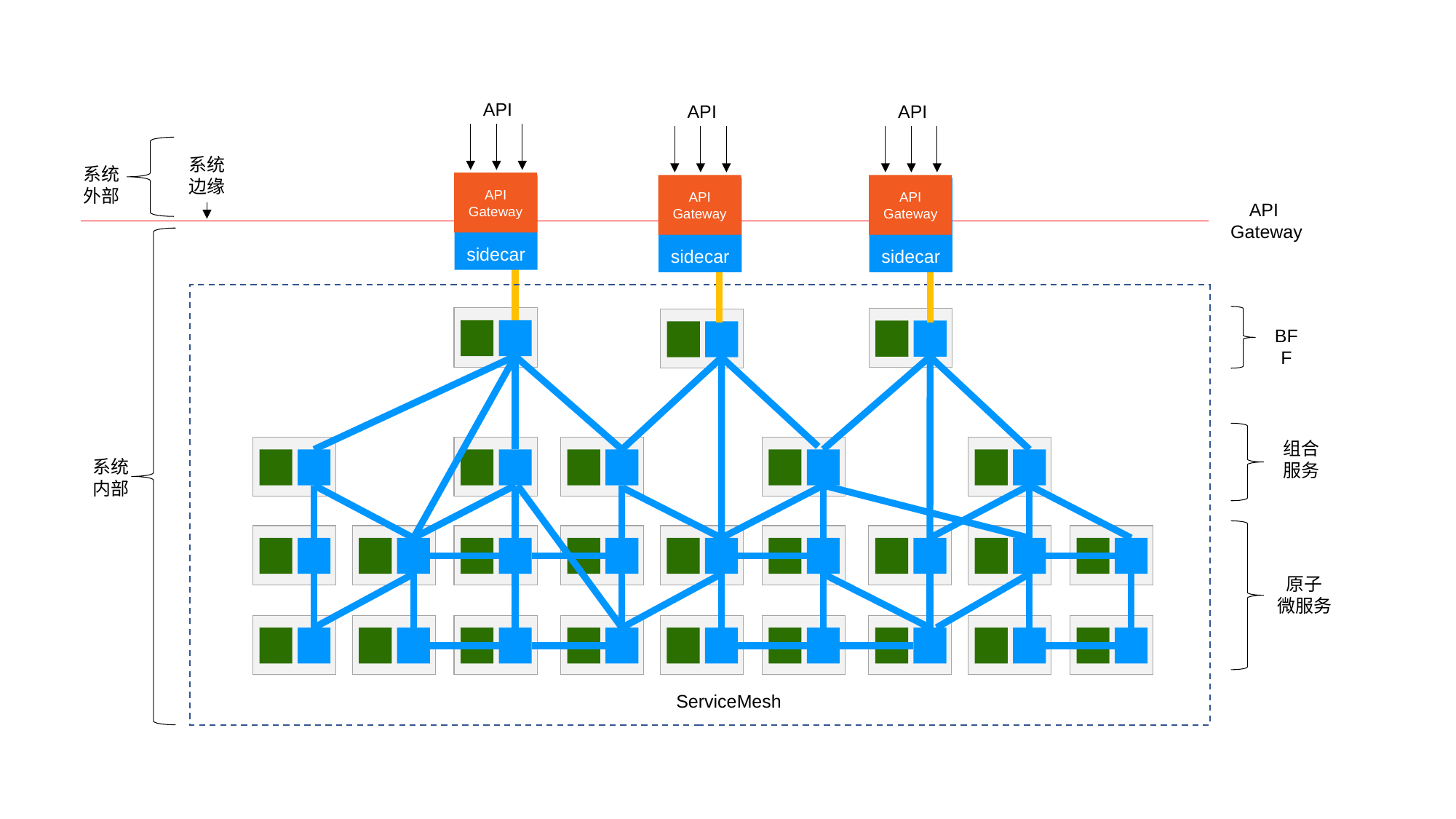

API
API
API

系统
边缘
系统
外部
API
Gateway
API
Gateway
API
Gateway
sidecar
sidecar
sidecar
API
 Gateway

BFF

组合
服务

系统
内部

原子
微服务

ServiceMesh